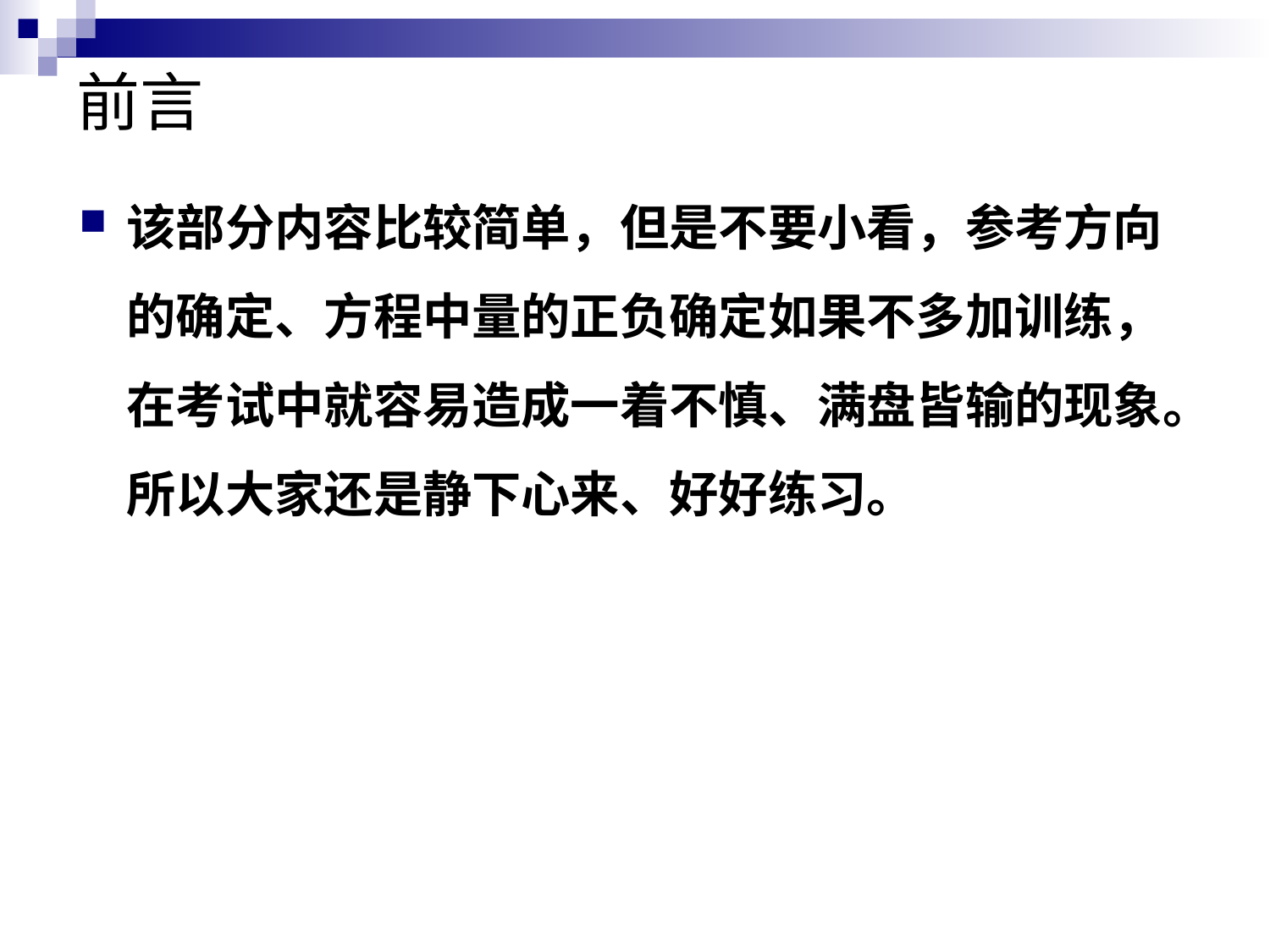

# 前言
该部分内容比较简单，但是不要小看，参考方向的确定、方程中量的正负确定如果不多加训练，在考试中就容易造成一着不慎、满盘皆输的现象。所以大家还是静下心来、好好练习。